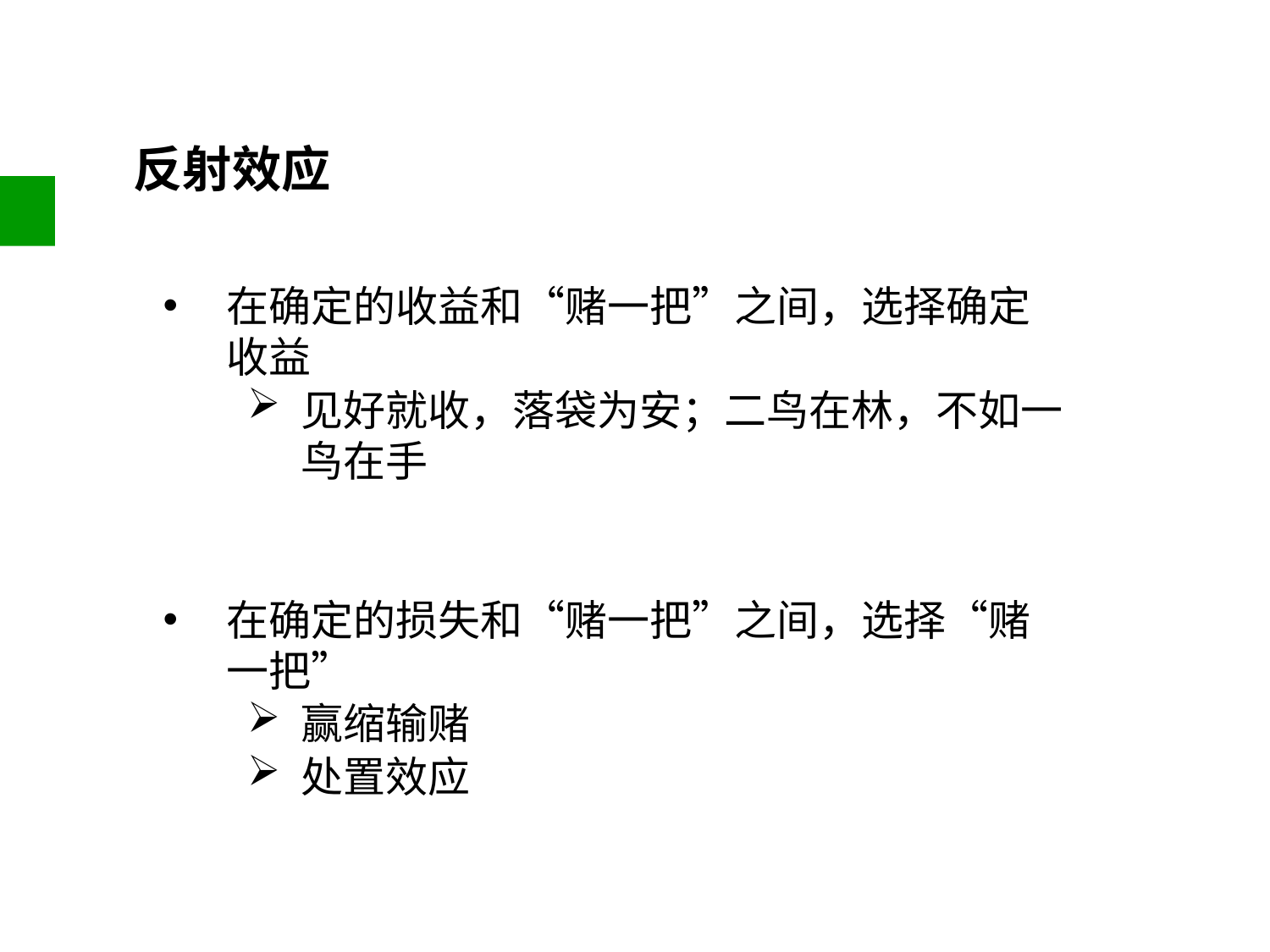

# 反射效应

在确定的收益和“赌一把”之间，选择确定收益
见好就收，落袋为安；二鸟在林，不如一鸟在手

在确定的损失和“赌一把”之间，选择“赌一把”
赢缩输赌
处置效应

33